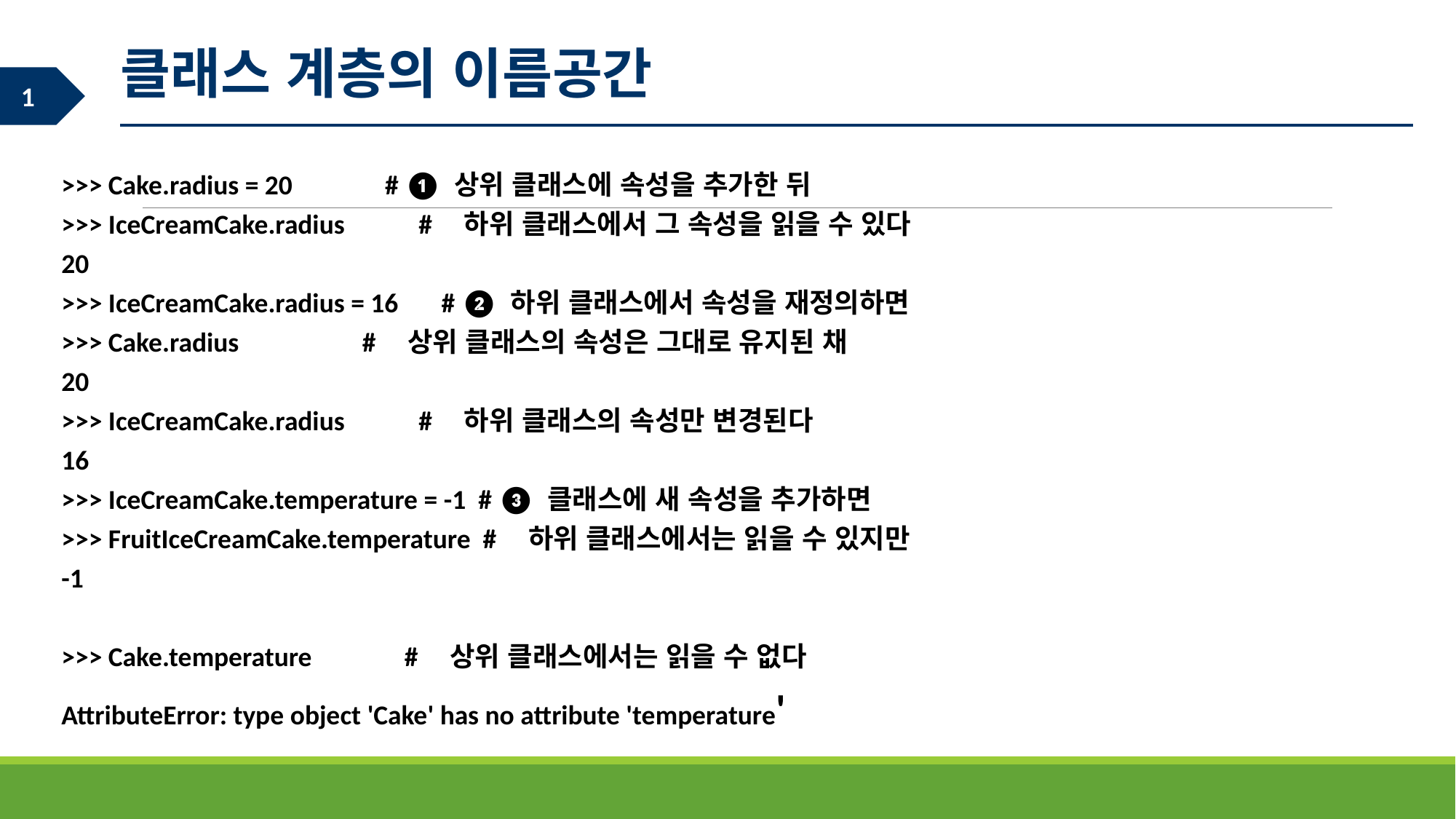

클래스 계층의 이름공간
>>> Cake.radius = 20               # ❶ 상위 클래스에 속성을 추가한 뒤
>>> IceCreamCake.radius            #    하위 클래스에서 그 속성을 읽을 수 있다
20
>>> IceCreamCake.radius = 16       # ❷ 하위 클래스에서 속성을 재정의하면
>>> Cake.radius                    #    상위 클래스의 속성은 그대로 유지된 채
20
>>> IceCreamCake.radius            #    하위 클래스의 속성만 변경된다
16
>>> IceCreamCake.temperature = -1  # ❸ 클래스에 새 속성을 추가하면
>>> FruitIceCreamCake.temperature  #    하위 클래스에서는 읽을 수 있지만
-1

>>> Cake.temperature               #    상위 클래스에서는 읽을 수 없다
AttributeError: type object 'Cake' has no attribute 'temperature'